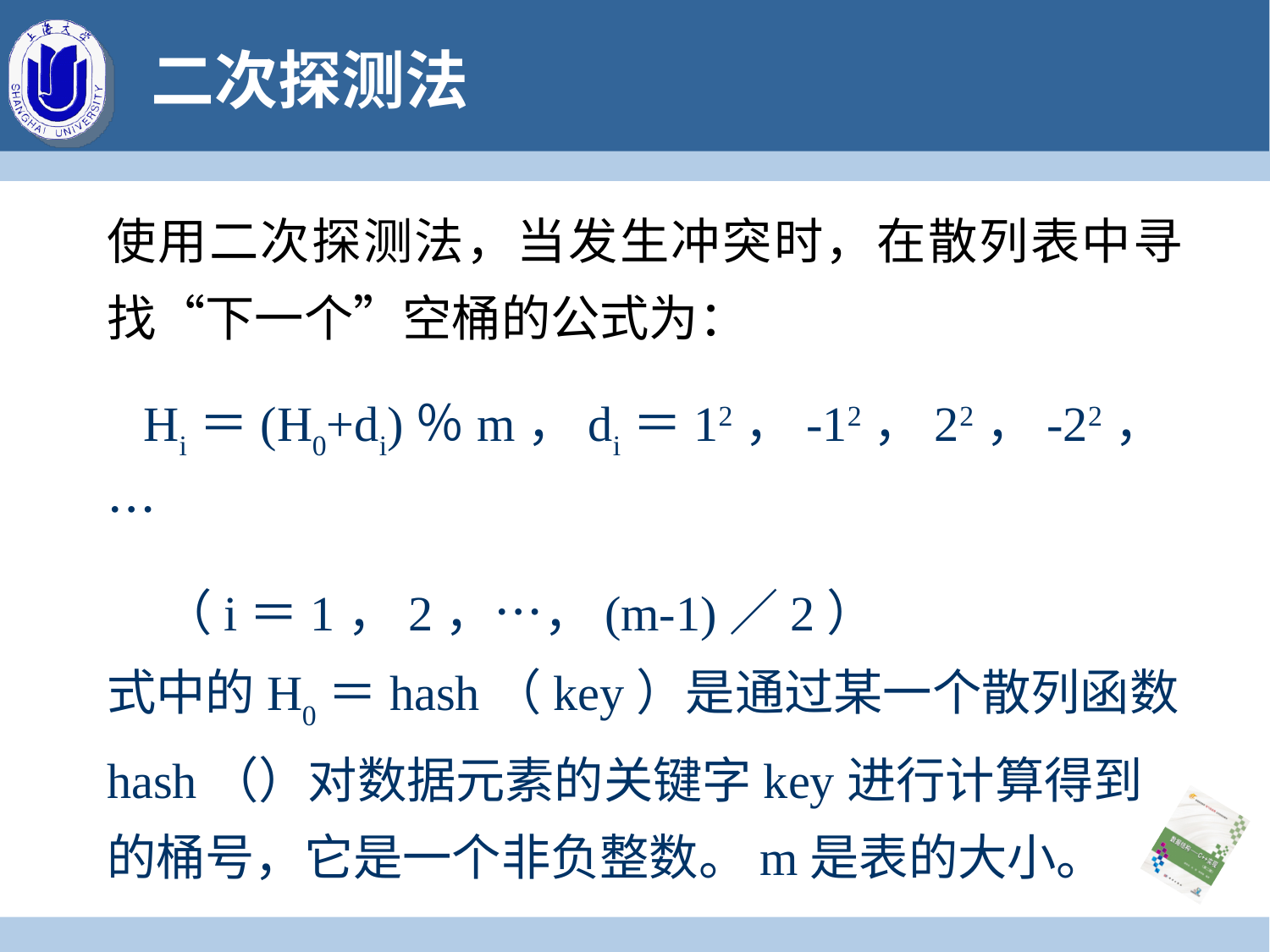

# 二次探测法
使用二次探测法，当发生冲突时，在散列表中寻找“下一个”空桶的公式为：
   Hi＝(H0+di)％m，di＝12，-12，22，-22，…
    （i＝1，2，…，(m-1)／2）
式中的H0＝hash（key）是通过某一个散列函数hash（）对数据元素的关键字key进行计算得到的桶号，它是一个非负整数。m是表的大小。